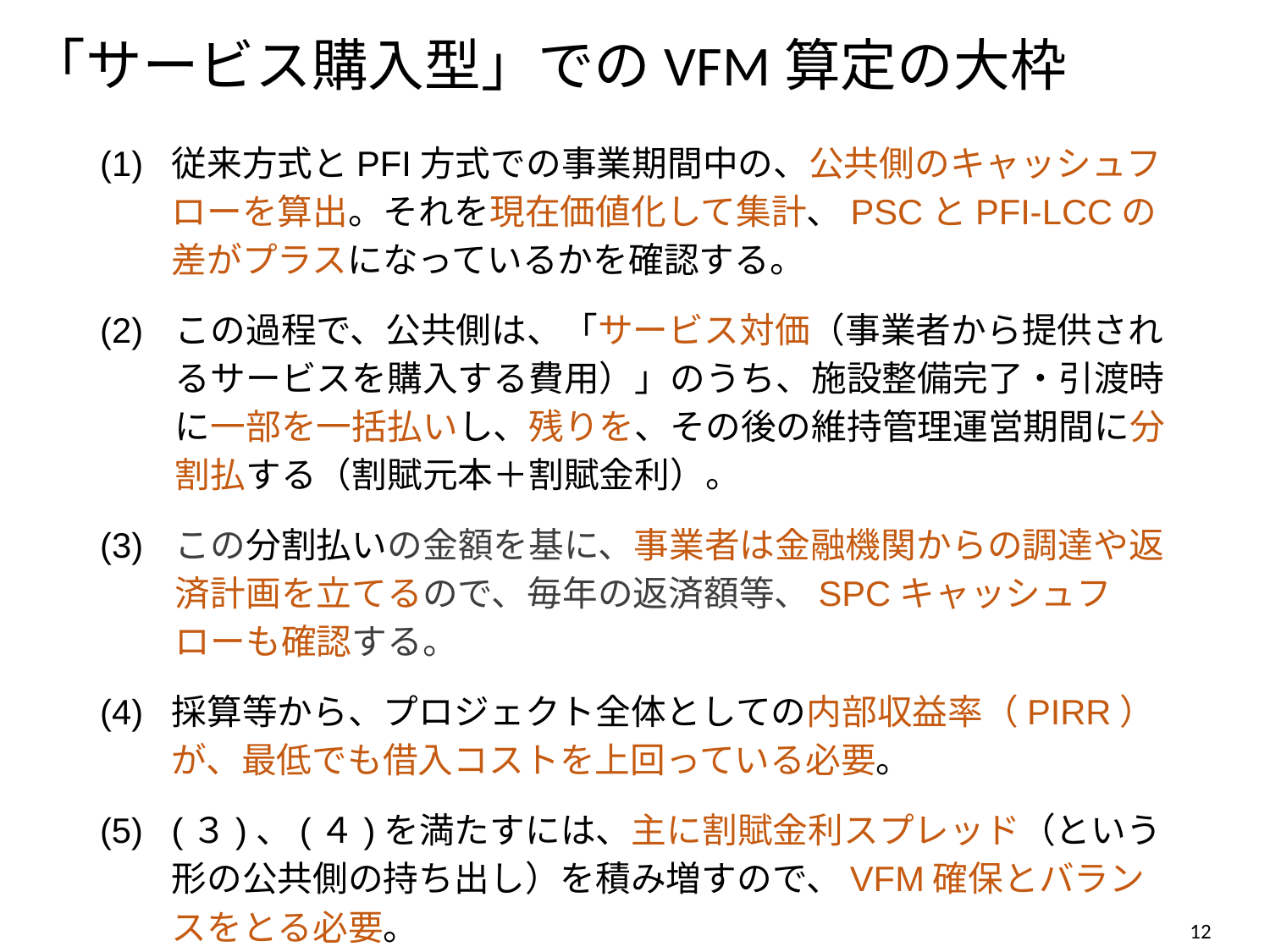

# 「サービス購入型」でのVFM算定の大枠
従来方式とPFI方式での事業期間中の、公共側のキャッシュフローを算出。それを現在価値化して集計、PSCとPFI-LCCの差がプラスになっているかを確認する。

この過程で、公共側は、「サービス対価（事業者から提供されるサービスを購入する費用）」のうち、施設整備完了・引渡時に一部を一括払いし、残りを、その後の維持管理運営期間に分割払する（割賦元本＋割賦金利）。

この分割払いの金額を基に、事業者は金融機関からの調達や返済計画を立てるので、毎年の返済額等、SPCキャッシュフローも確認する。

採算等から、プロジェクト全体としての内部収益率（PIRR）が、最低でも借入コストを上回っている必要。

(３)、(４)を満たすには、主に割賦金利スプレッド（という形の公共側の持ち出し）を積み増すので、VFM確保とバランスをとる必要。
12